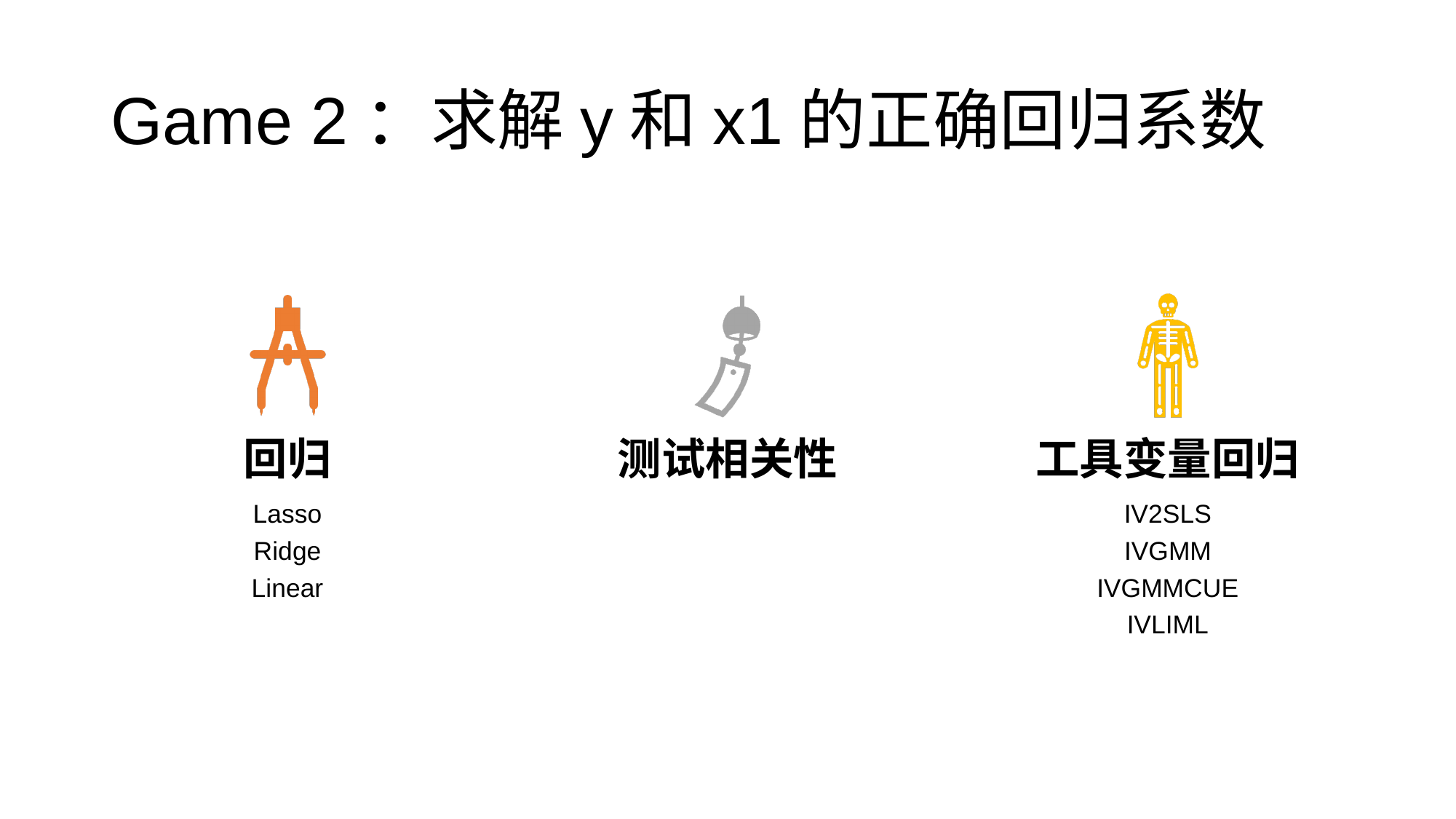

# Game 2：求解y和x1的正确回归系数
回归
Lasso
Ridge
Linear
测试相关性
工具变量回归
IV2SLS
IVGMM
IVGMMCUE
IVLIML